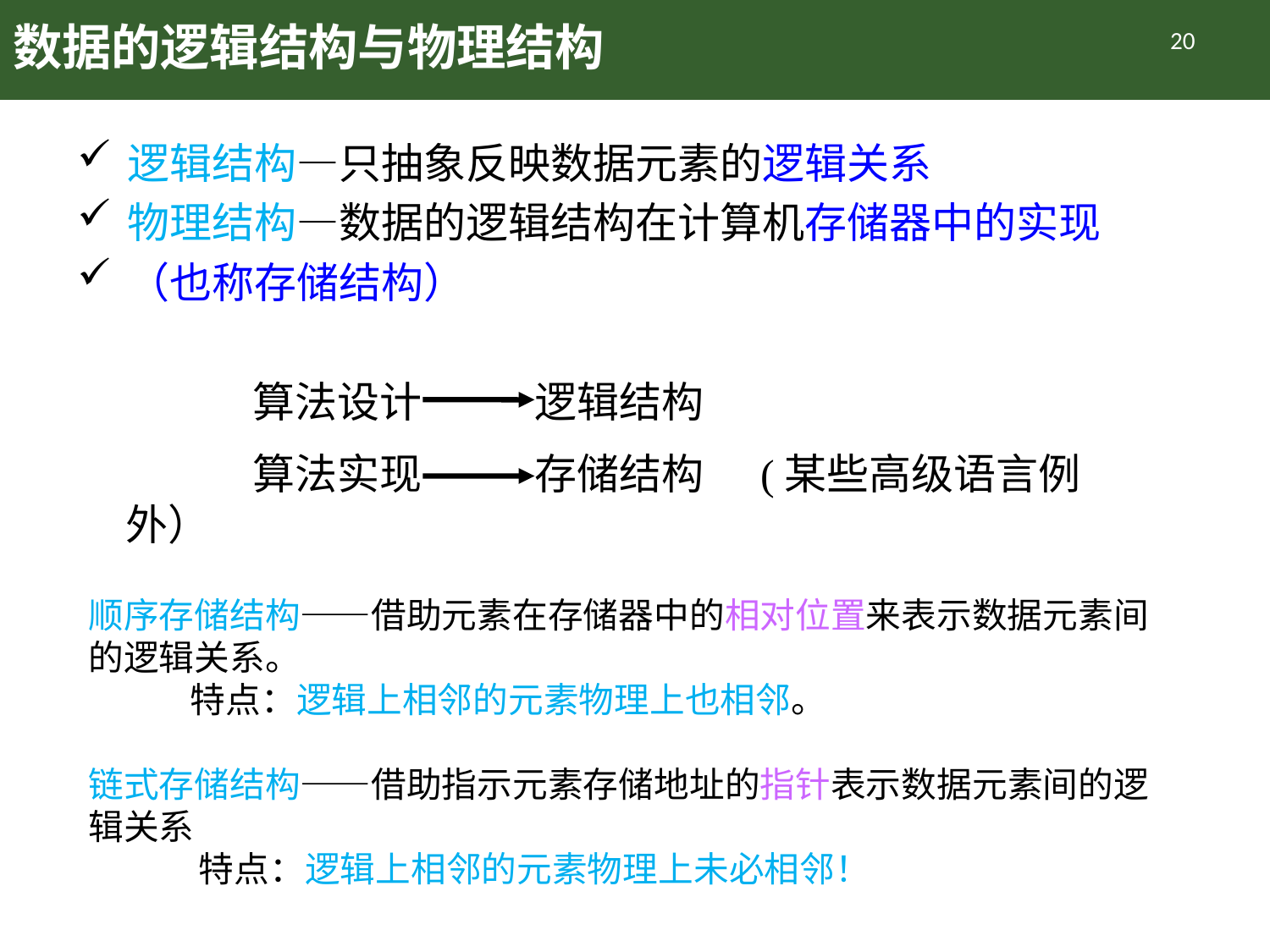

# 数据的逻辑结构与物理结构
20
逻辑结构—只抽象反映数据元素的逻辑关系
物理结构—数据的逻辑结构在计算机存储器中的实现
（也称存储结构）
	算法设计	   逻辑结构
	算法实现	   存储结构	(某些高级语言例外）

顺序存储结构——借助元素在存储器中的相对位置来表示数据元素间		  的逻辑关系。
             特点：逻辑上相邻的元素物理上也相邻。

链式存储结构——借助指示元素存储地址的指针表示数据元素间的逻		  辑关系
             特点：逻辑上相邻的元素物理上未必相邻！